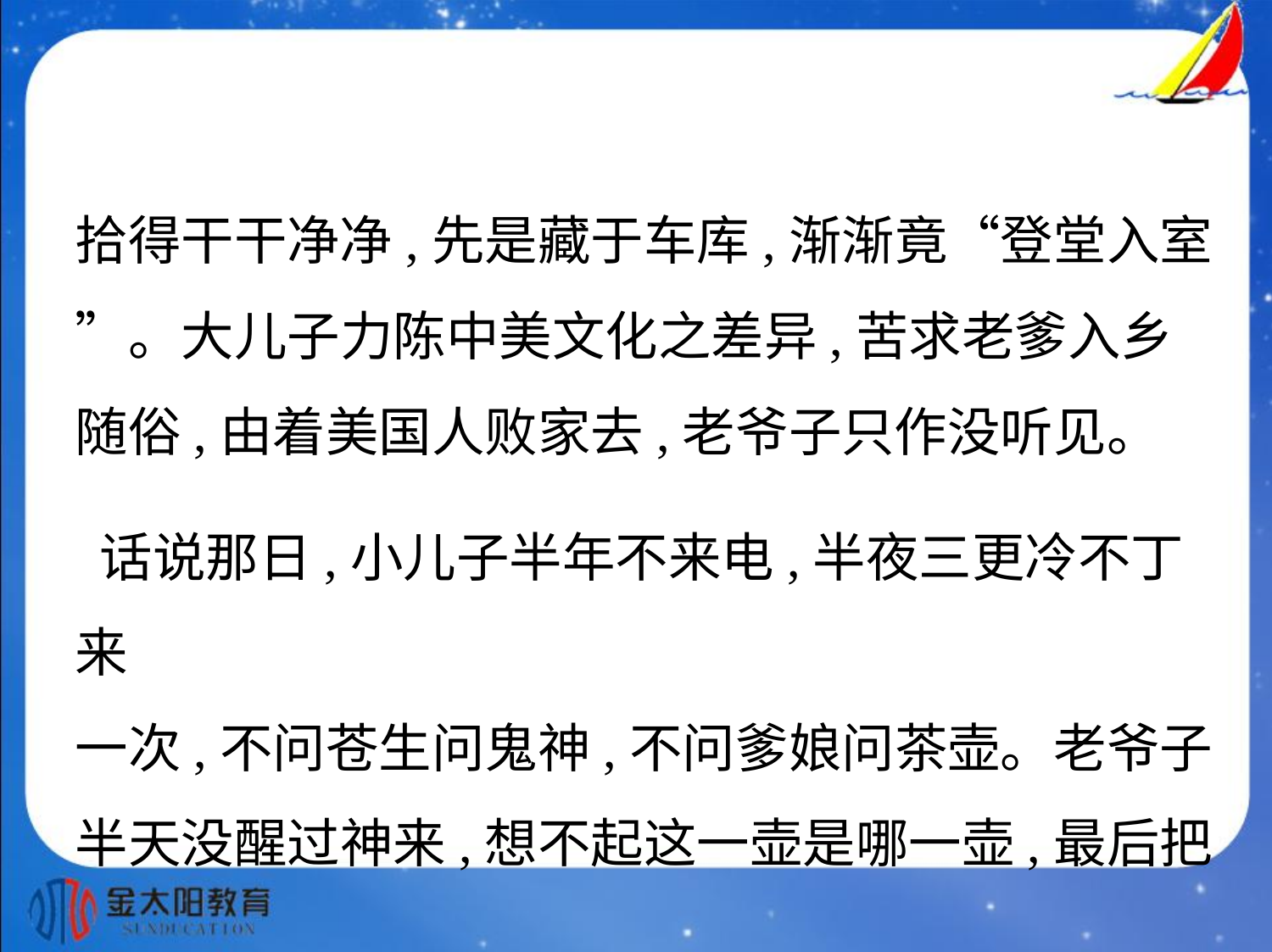

拾得干干净净,先是藏于车库,渐渐竟“登堂入室
”。大儿子力陈中美文化之差异,苦求老爹入乡
随俗,由着美国人败家去,老爷子只作没听见。
 话说那日,小儿子半年不来电,半夜三更冷不丁来
一次,不问苍生问鬼神,不问爹娘问茶壶。老爷子
半天没醒过神来,想不起这一壶是哪一壶,最后把